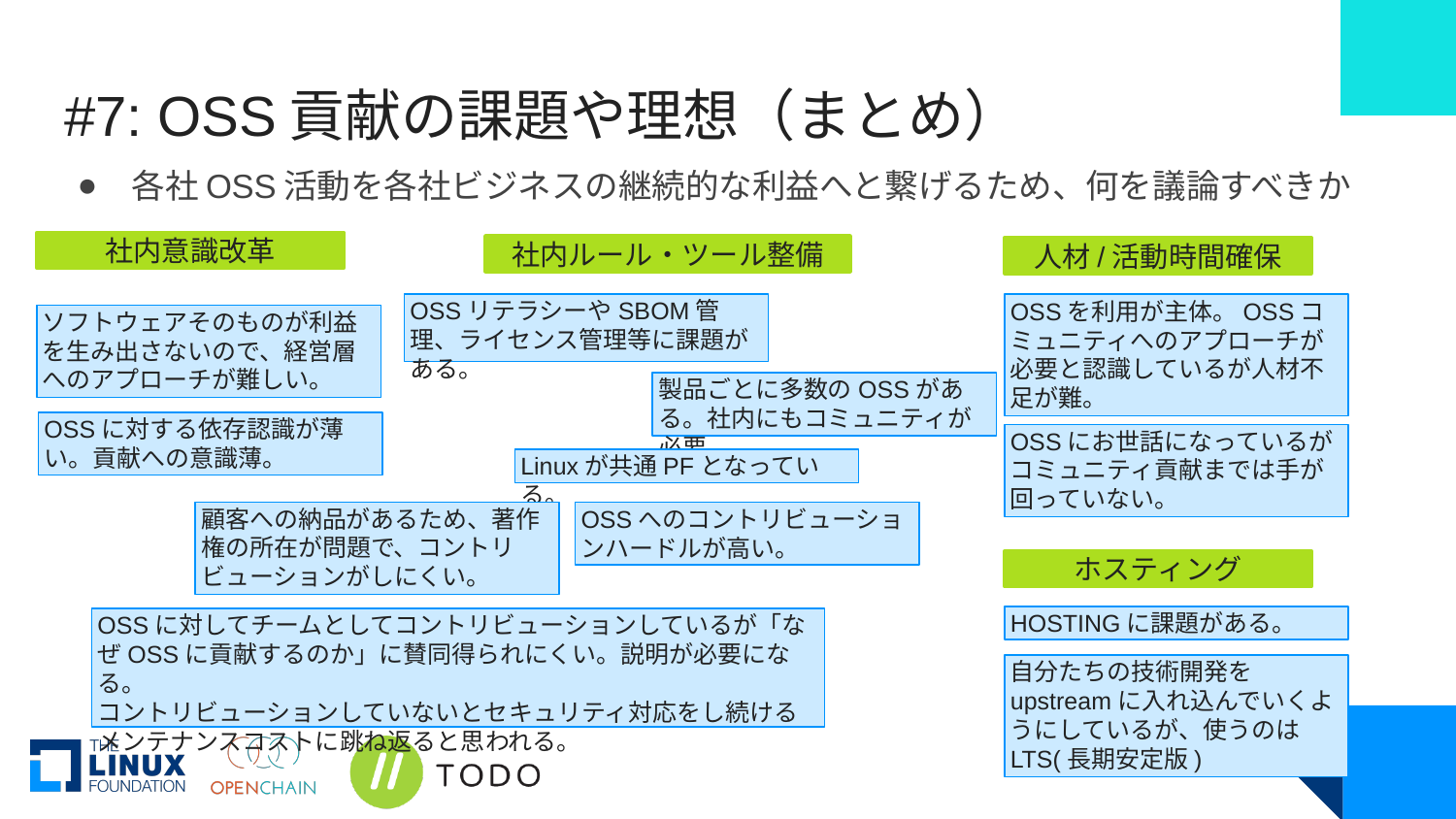

# #7: OSS貢献の課題や理想（まとめ）
各社OSS活動を各社ビジネスの継続的な利益へと繋げるため、何を議論すべきか
社内意識改革
社内ルール・ツール整備
人材/活動時間確保
OSSリテラシーやSBOM管理、ライセンス管理等に課題がある。
OSSを利用が主体。OSSコミュニティへのアプローチが必要と認識しているが人材不足が難。
ソフトウェアそのものが利益を生み出さないので、経営層へのアプローチが難しい。
製品ごとに多数のOSSがある。社内にもコミュニティが必要。
OSSに対する依存認識が薄い。貢献への意識薄。
OSSにお世話になっているがコミュニティ貢献までは手が回っていない。
Linuxが共通PFとなっている。
顧客への納品があるため、著作権の所在が問題で、コントリビューションがしにくい。
OSSへのコントリビューションハードルが高い。
ホスティング
HOSTINGに課題がある。
OSSに対してチームとしてコントリビューションしているが「なぜOSSに貢献するのか」に賛同得られにくい。説明が必要になる。
コントリビューションしていないとセキュリティ対応をし続けるメンテナンスコストに跳ね返ると思われる。
自分たちの技術開発をupstreamに入れ込んでいくようにしているが、使うのはLTS(長期安定版)